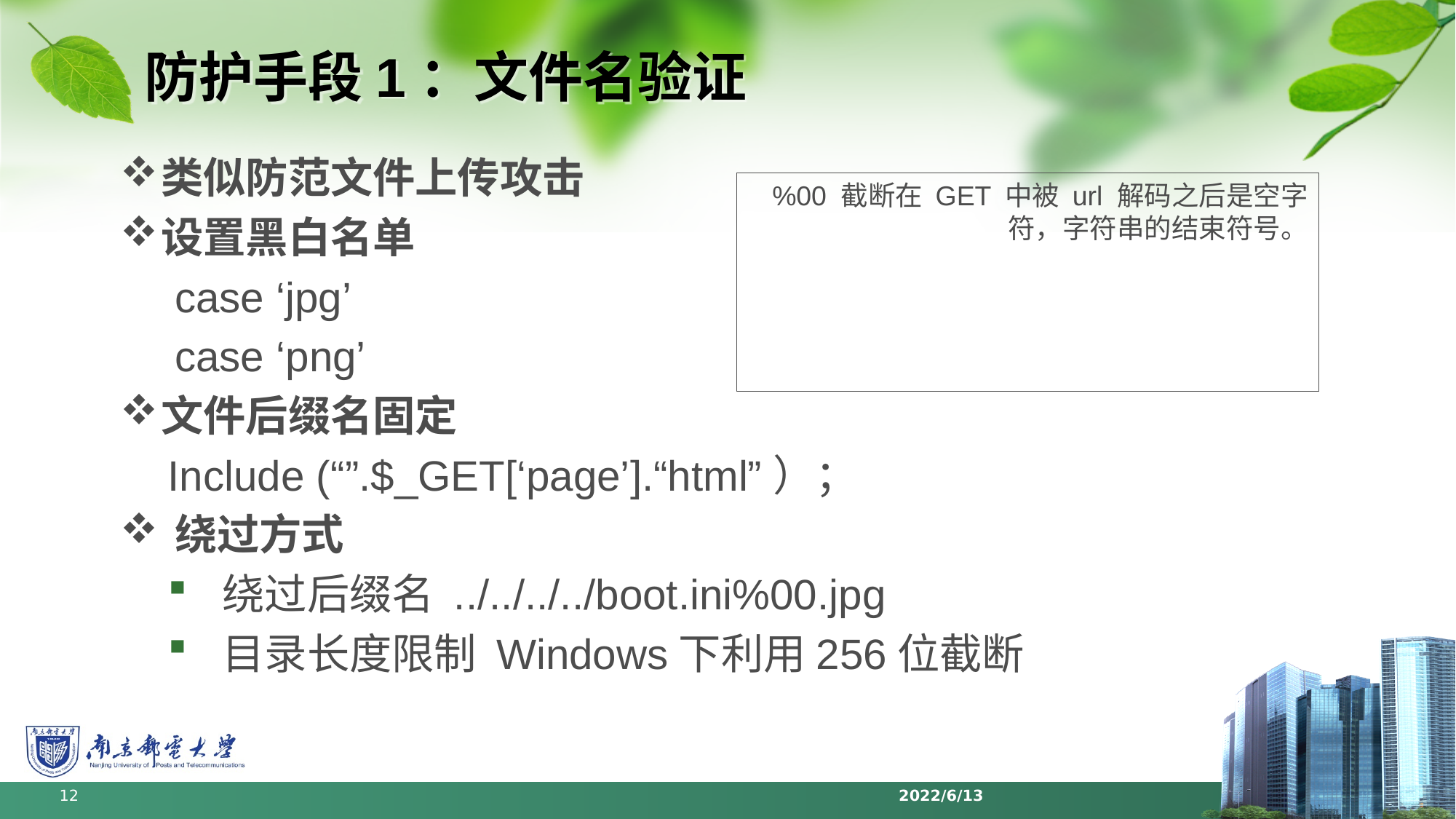

# 防护手段1：文件名验证
类似防范文件上传攻击
设置黑白名单
case ‘jpg’
case ‘png’
文件后缀名固定
Include (“”.$_GET[‘page’].“html”）；
绕过方式
绕过后缀名 ../../../../boot.ini%00.jpg
目录长度限制 Windows下利用256位截断
%00 截断在 GET 中被 url 解码之后是空字符，字符串的结束符号。
12
2022/6/13